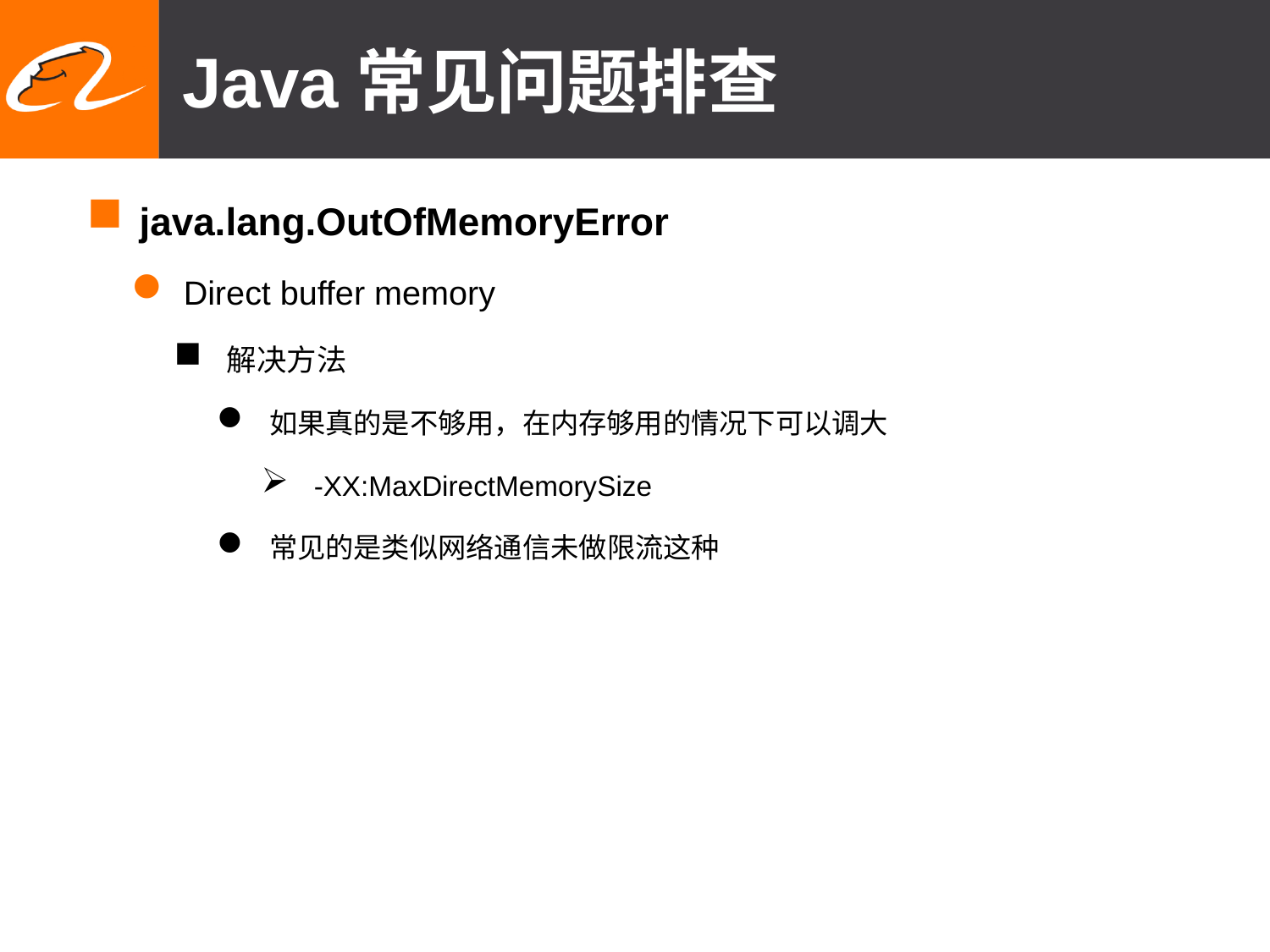

# Java常见问题排查
java.lang.OutOfMemoryError
Direct buffer memory
解决方法
如果真的是不够用，在内存够用的情况下可以调大
-XX:MaxDirectMemorySize
常见的是类似网络通信未做限流这种